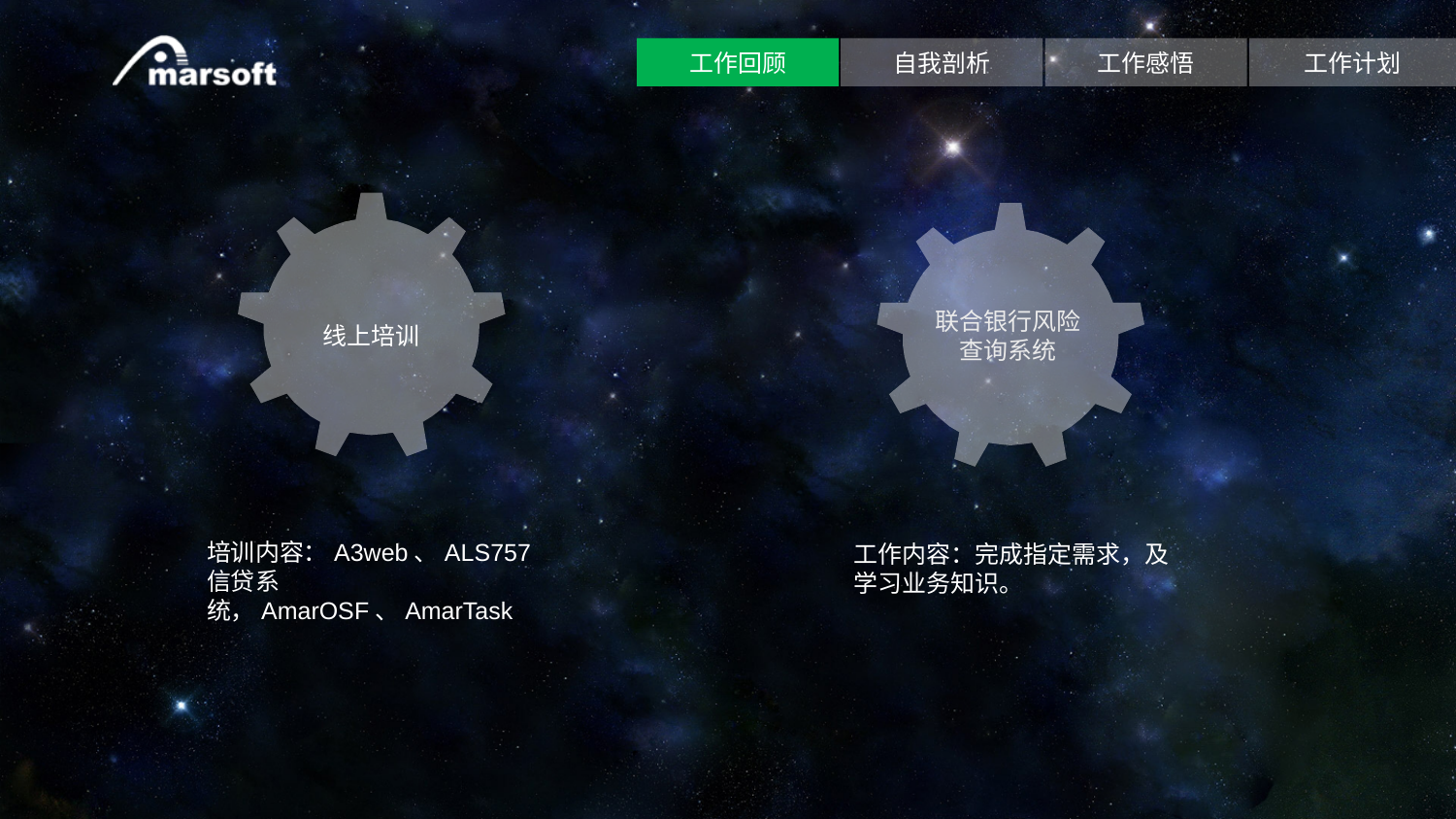

联合银行风险查询系统
线上培训
培训内容：A3web、ALS757信贷系统，AmarOSF、AmarTask
工作内容：完成指定需求，及学习业务知识。